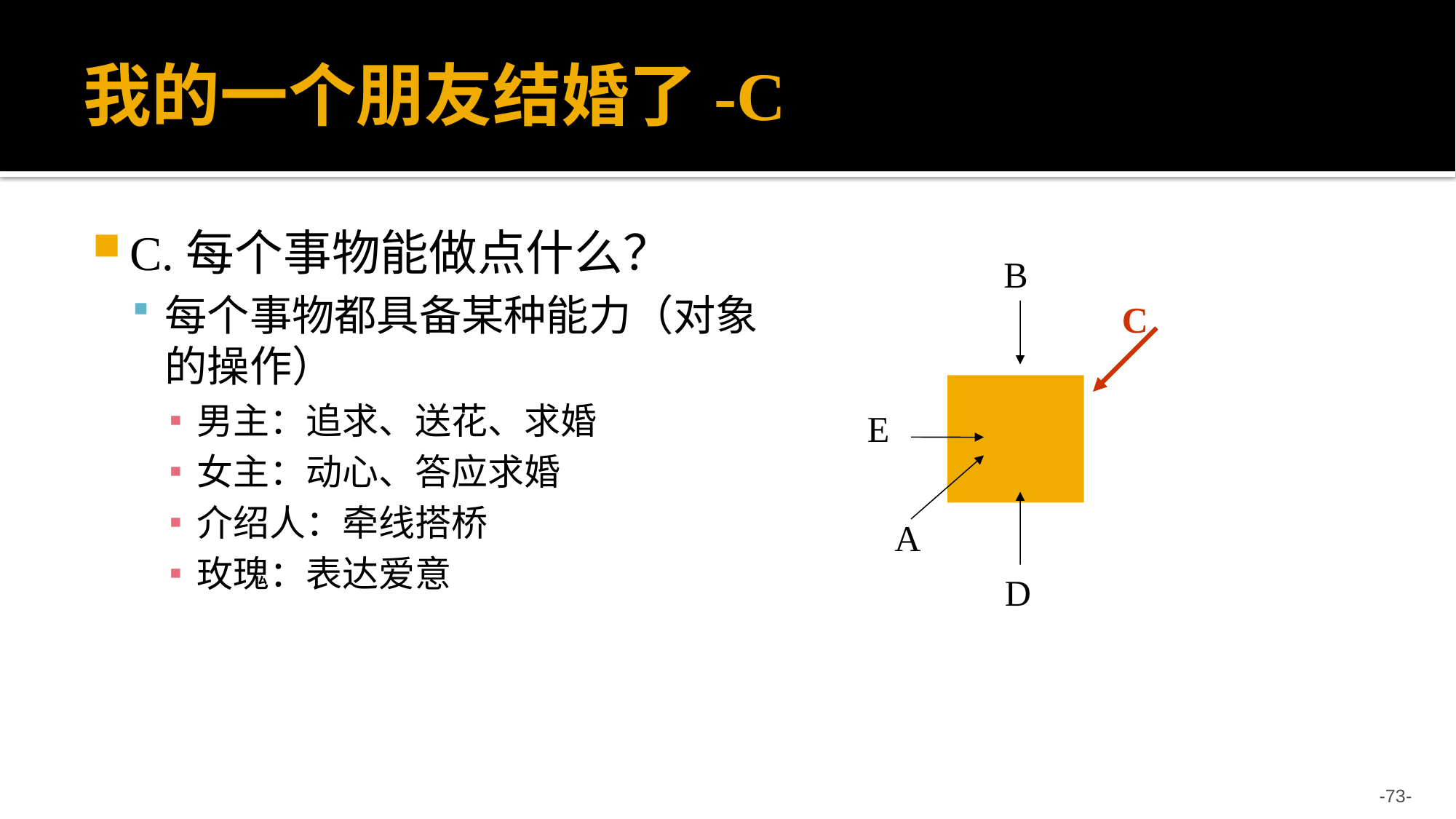

# 我的一个朋友结婚了-C
C.每个事物能做点什么？
每个事物都具备某种能力（对象的操作）
男主：追求、送花、求婚
女主：动心、答应求婚
介绍人：牵线搭桥
玫瑰：表达爱意
B
C

E

A
D
-73-